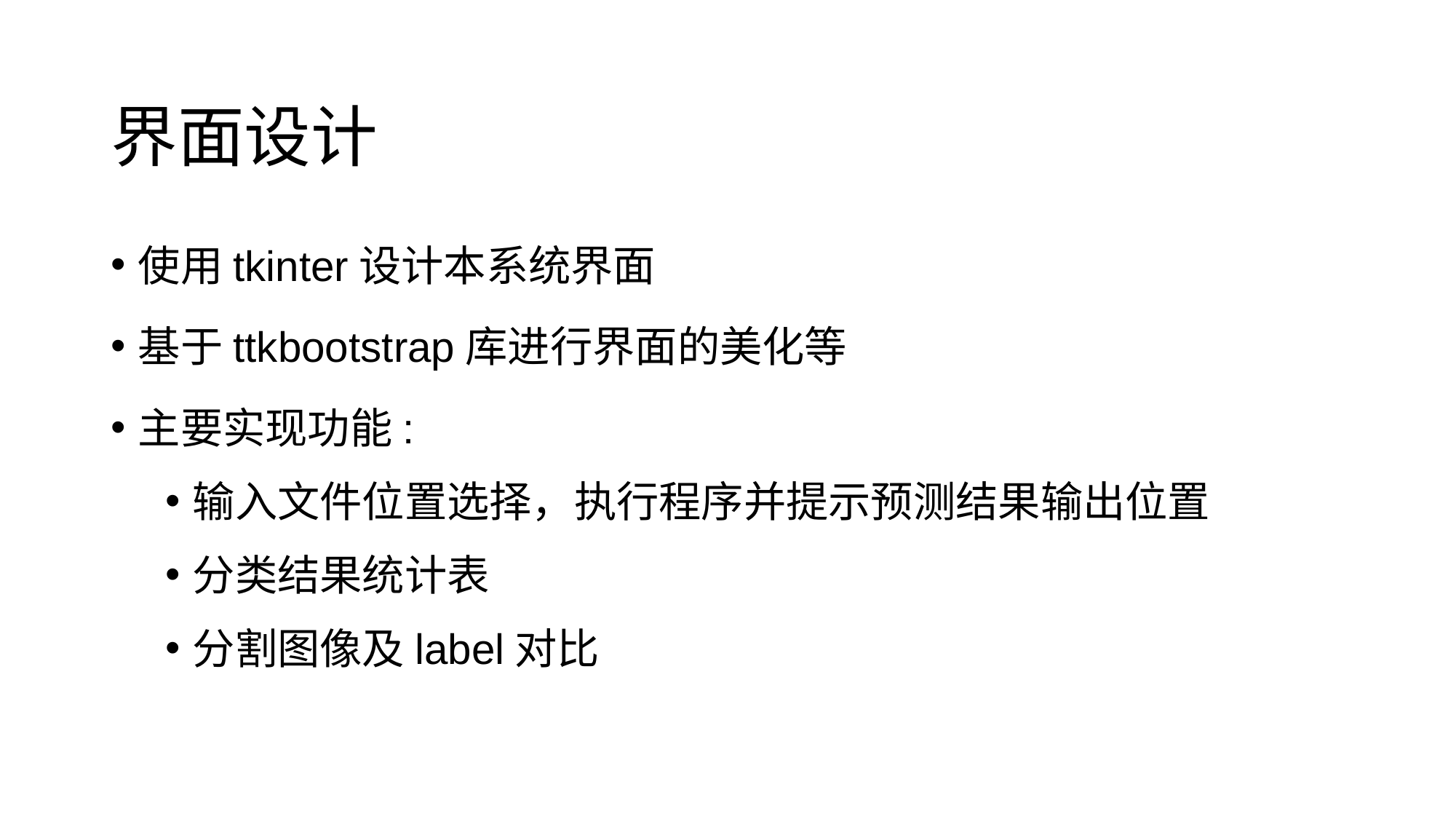

# 界面设计
使用tkinter设计本系统界面
基于ttkbootstrap库进行界面的美化等
主要实现功能:
输入文件位置选择，执行程序并提示预测结果输出位置
分类结果统计表
分割图像及label对比